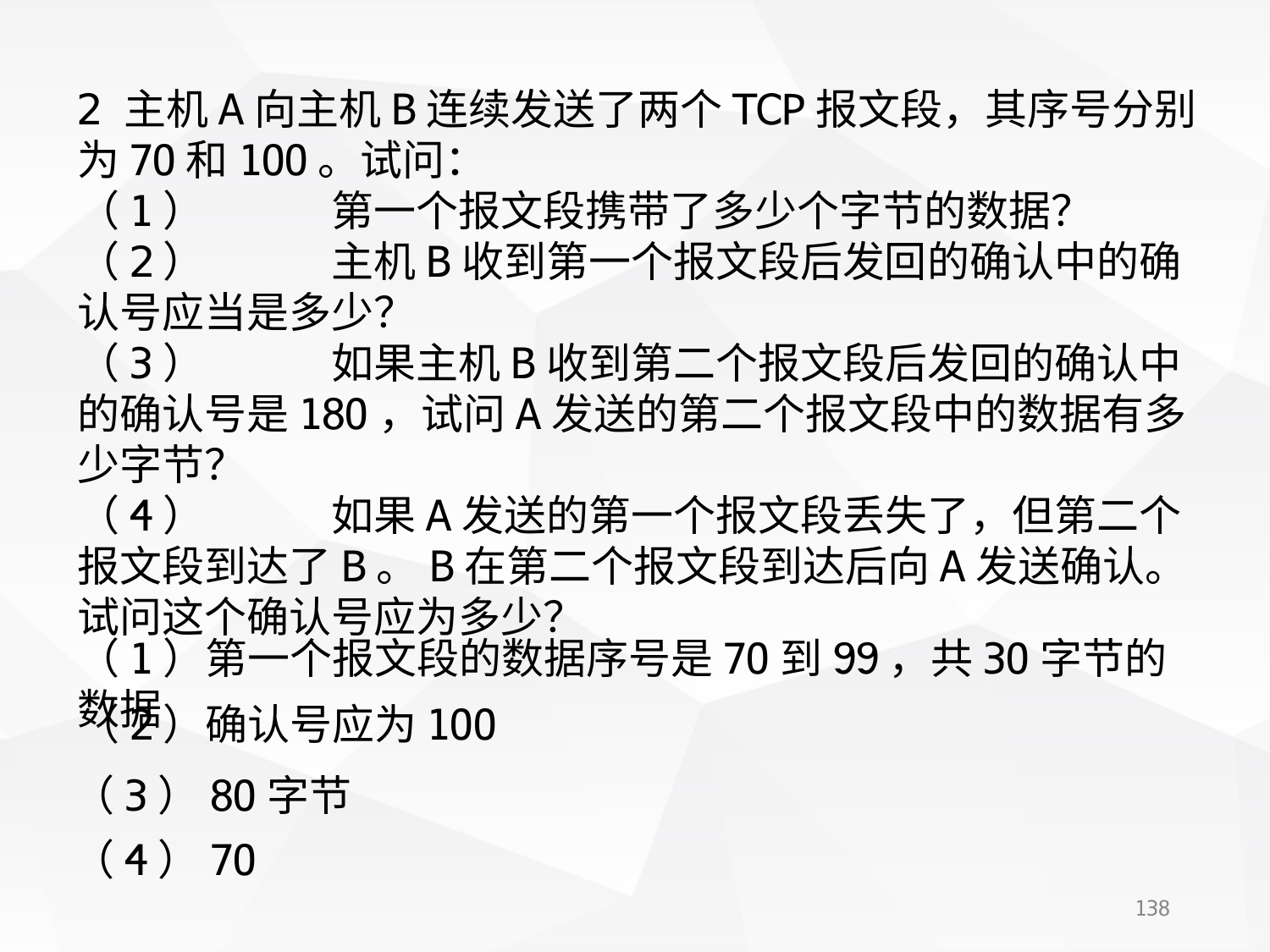

2 主机A向主机B连续发送了两个TCP报文段，其序号分别为70和100。试问：
（1）	第一个报文段携带了多少个字节的数据？
（2）	主机B收到第一个报文段后发回的确认中的确认号应当是多少？
（3）	如果主机B收到第二个报文段后发回的确认中的确认号是180，试问A发送的第二个报文段中的数据有多少字节？
（4）	如果A发送的第一个报文段丢失了，但第二个报文段到达了B。B在第二个报文段到达后向A发送确认。试问这个确认号应为多少？
（1）第一个报文段的数据序号是70到99，共30字节的数据
（2）确认号应为100
（3）80字节
（4）70
138